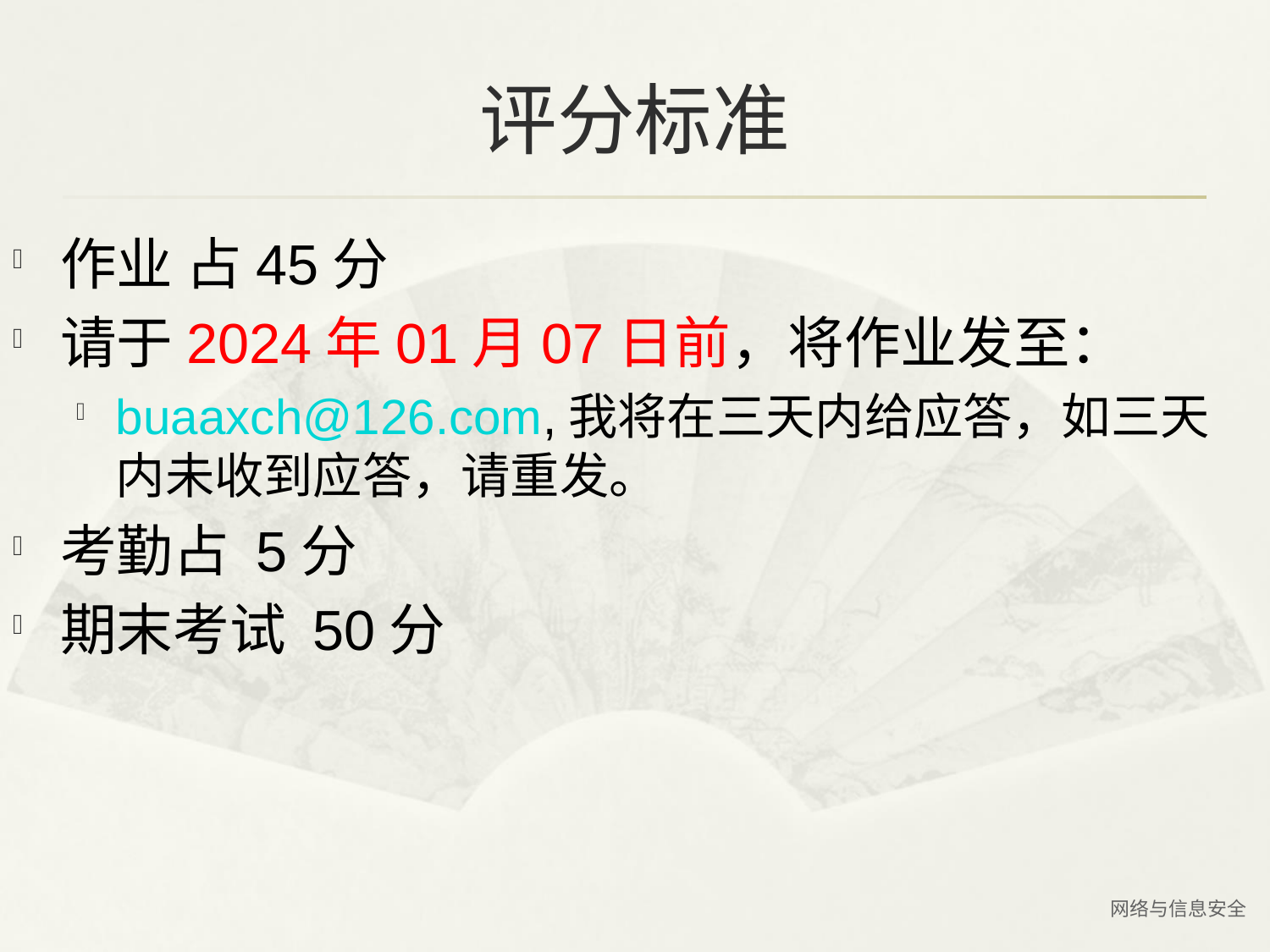

# 评分标准
作业 占45分
请于2024年01月07日前，将作业发至：
buaaxch@126.com,我将在三天内给应答，如三天内未收到应答，请重发。
考勤占 5分
期末考试 50分

2
网络与信息安全